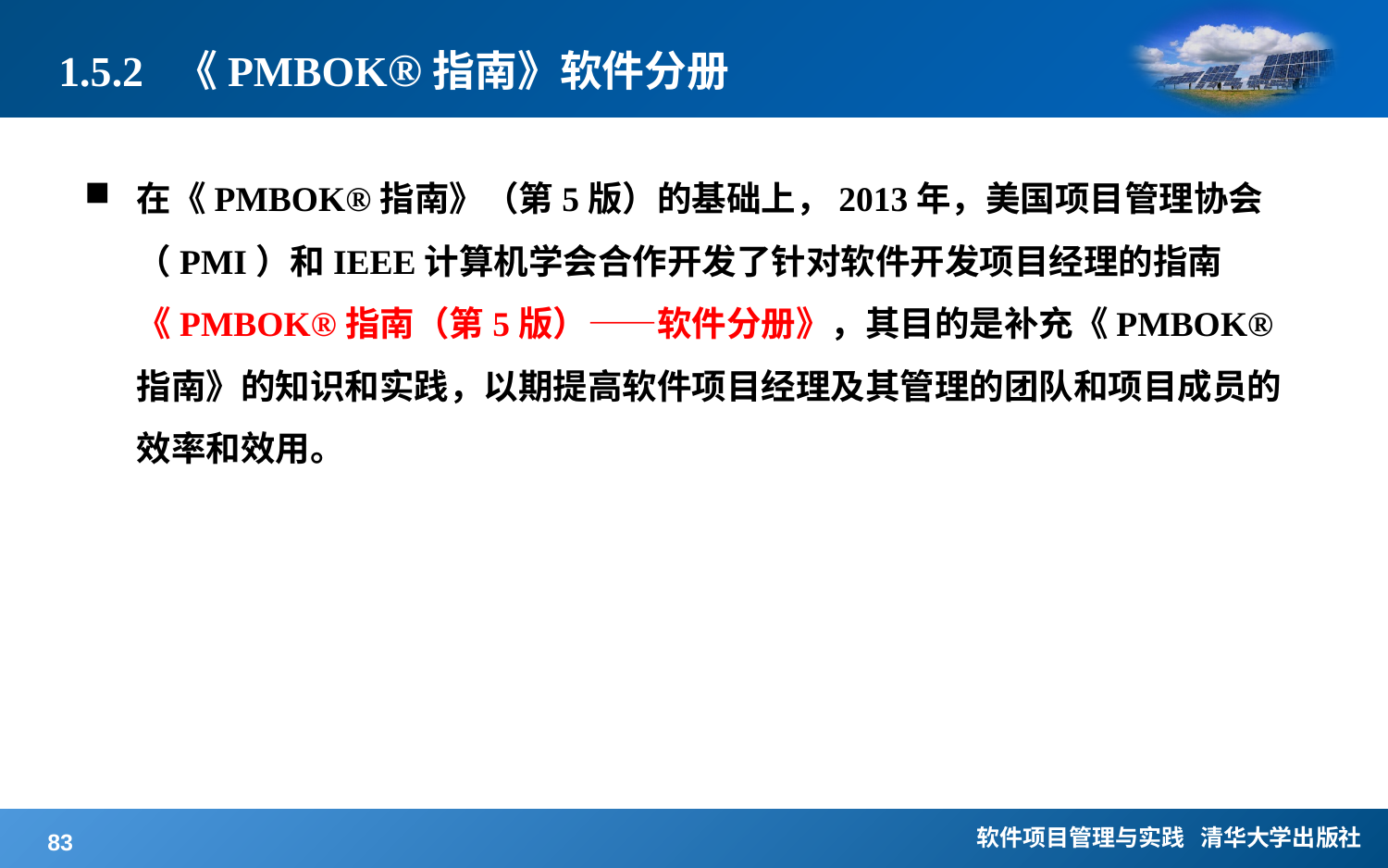

# 1.5.2  《PMBOK®指南》软件分册
在《PMBOK®指南》（第5版）的基础上，2013年，美国项目管理协会（PMI）和IEEE计算机学会合作开发了针对软件开发项目经理的指南《PMBOK®指南（第5版）——软件分册》，其目的是补充《PMBOK®指南》的知识和实践，以期提高软件项目经理及其管理的团队和项目成员的效率和效用。